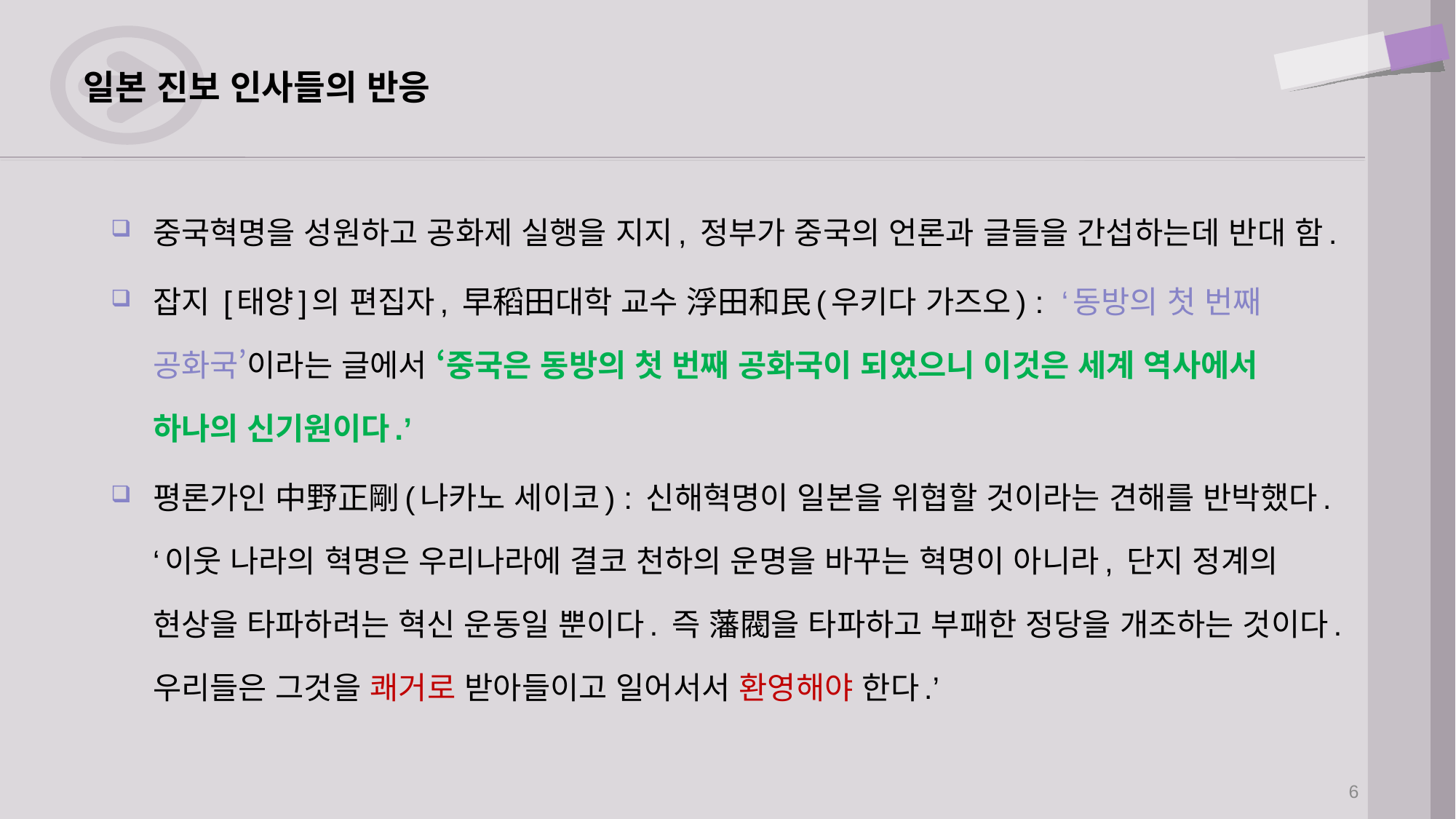

# 일본 진보 인사들의 반응
중국혁명을 성원하고 공화제 실행을 지지, 정부가 중국의 언론과 글들을 간섭하는데 반대 함.
잡지 [태양]의 편집자, 早稻田대학 교수 浮田和民(우키다 가즈오) :  ‘동방의 첫 번째 공화국’이라는 글에서 ‘중국은 동방의 첫 번째 공화국이 되었으니 이것은 세계 역사에서 하나의 신기원이다.’
평론가인 中野正剛(나카노 세이코) : 신해혁명이 일본을 위협할 것이라는 견해를 반박했다. ‘이웃 나라의 혁명은 우리나라에 결코 천하의 운명을 바꾸는 혁명이 아니라, 단지 정계의 현상을 타파하려는 혁신 운동일 뿐이다. 즉 藩閥을 타파하고 부패한 정당을 개조하는 것이다. 우리들은 그것을 쾌거로 받아들이고 일어서서 환영해야 한다.’
6